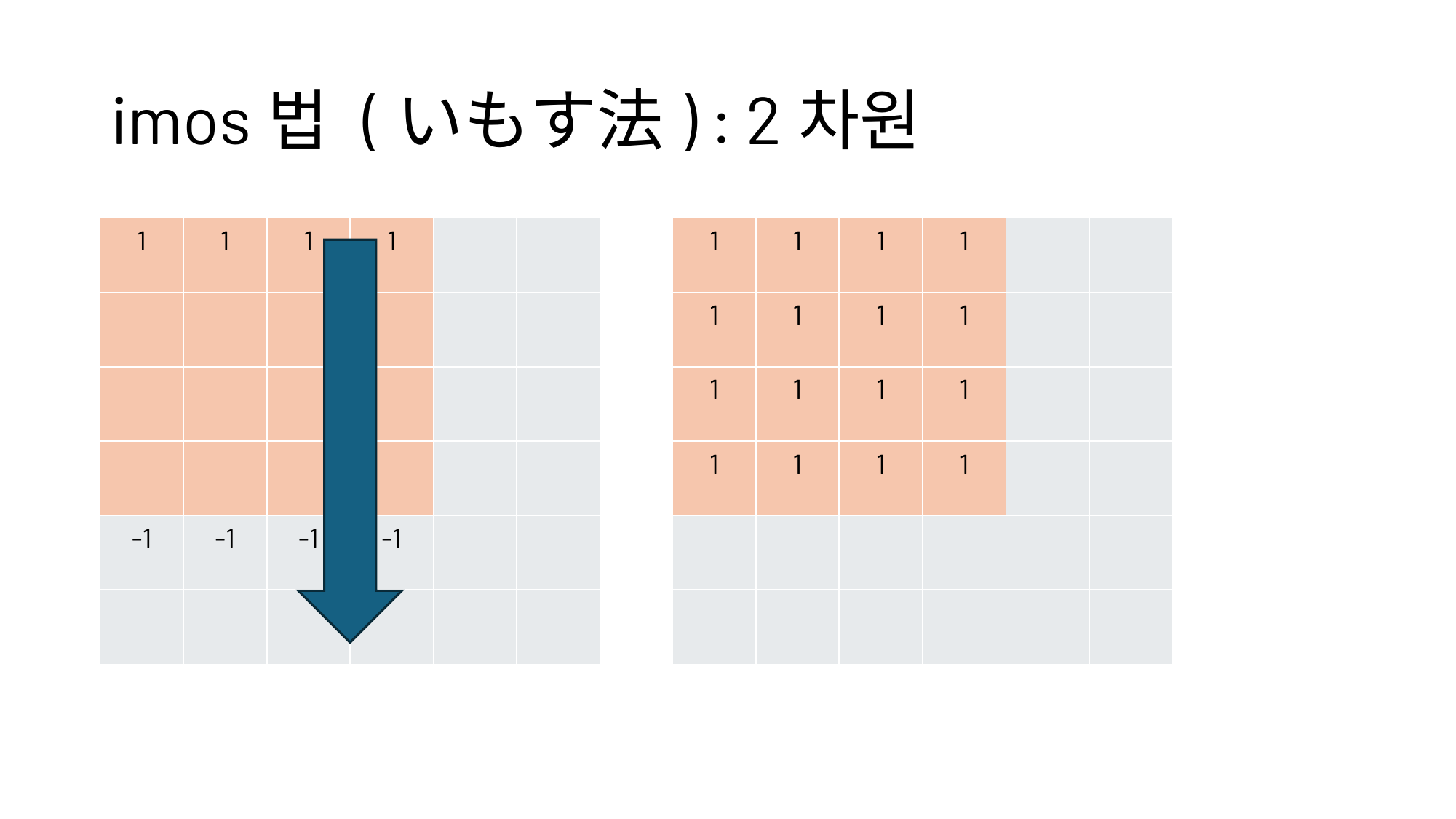

# imos법 (いもす法) : 2차원
| 1 | 1 | 1 | 1 |  |  |
| --- | --- | --- | --- | --- | --- |
|  |  |  |  |  |  |
|  |  |  |  |  |  |
|  |  |  |  |  |  |
| -1 | -1 | -1 | -1 |  |  |
|  |  |  |  |  |  |
| 1 | 1 | 1 | 1 |  |  |
| --- | --- | --- | --- | --- | --- |
| 1 | 1 | 1 | 1 |  |  |
| 1 | 1 | 1 | 1 |  |  |
| 1 | 1 | 1 | 1 |  |  |
|  |  |  |  |  |  |
|  |  |  |  |  |  |